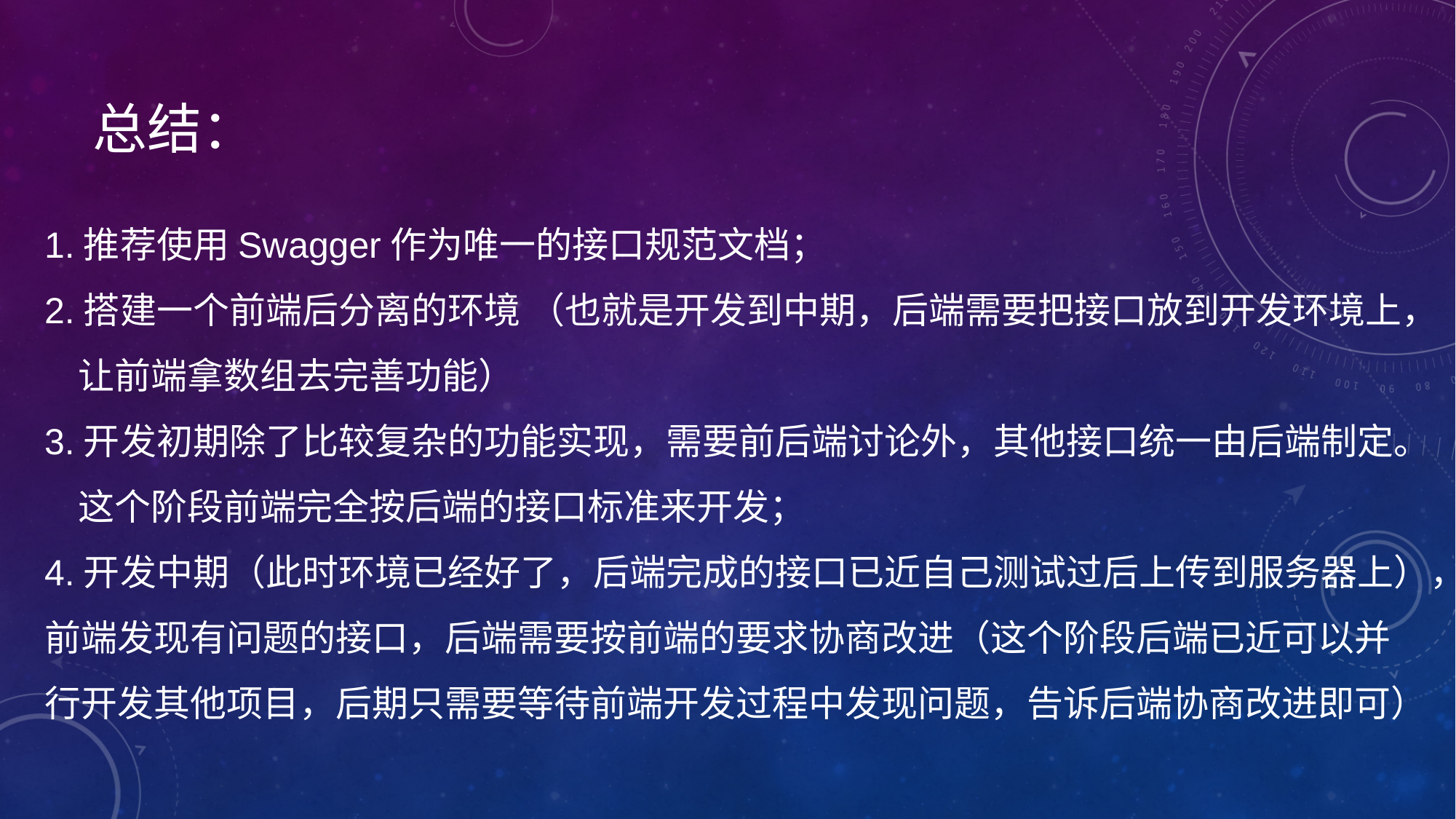

# 总结：
1.推荐使用Swagger作为唯一的接口规范文档；
2.搭建一个前端后分离的环境 （也就是开发到中期，后端需要把接口放到开发环境上，
   让前端拿数组去完善功能）
3.开发初期除了比较复杂的功能实现，需要前后端讨论外，其他接口统一由后端制定。
   这个阶段前端完全按后端的接口标准来开发；
4.开发中期（此时环境已经好了，后端完成的接口已近自己测试过后上传到服务器上），
前端发现有问题的接口，后端需要按前端的要求协商改进（这个阶段后端已近可以并
行开发其他项目，后期只需要等待前端开发过程中发现问题，告诉后端协商改进即可）